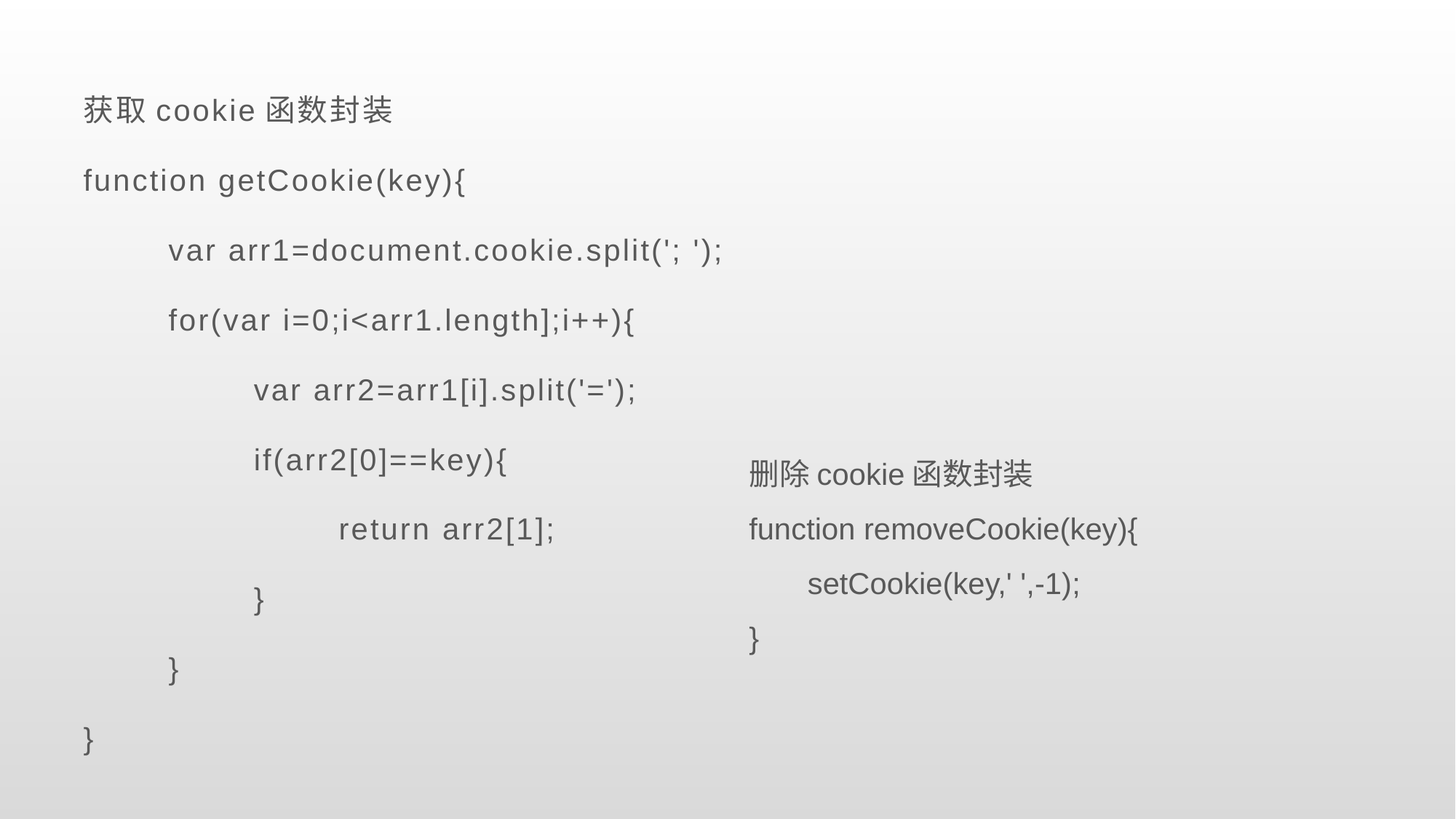

获取cookie函数封装
function getCookie(key){
        var arr1=document.cookie.split('; ');
        for(var i=0;i<arr1.length];i++){
                var arr2=arr1[i].split('=');
                if(arr2[0]==key){
                        return arr2[1];
                }
        }
}

删除cookie函数封装
function removeCookie(key){
       setCookie(key,' ',-1);
}